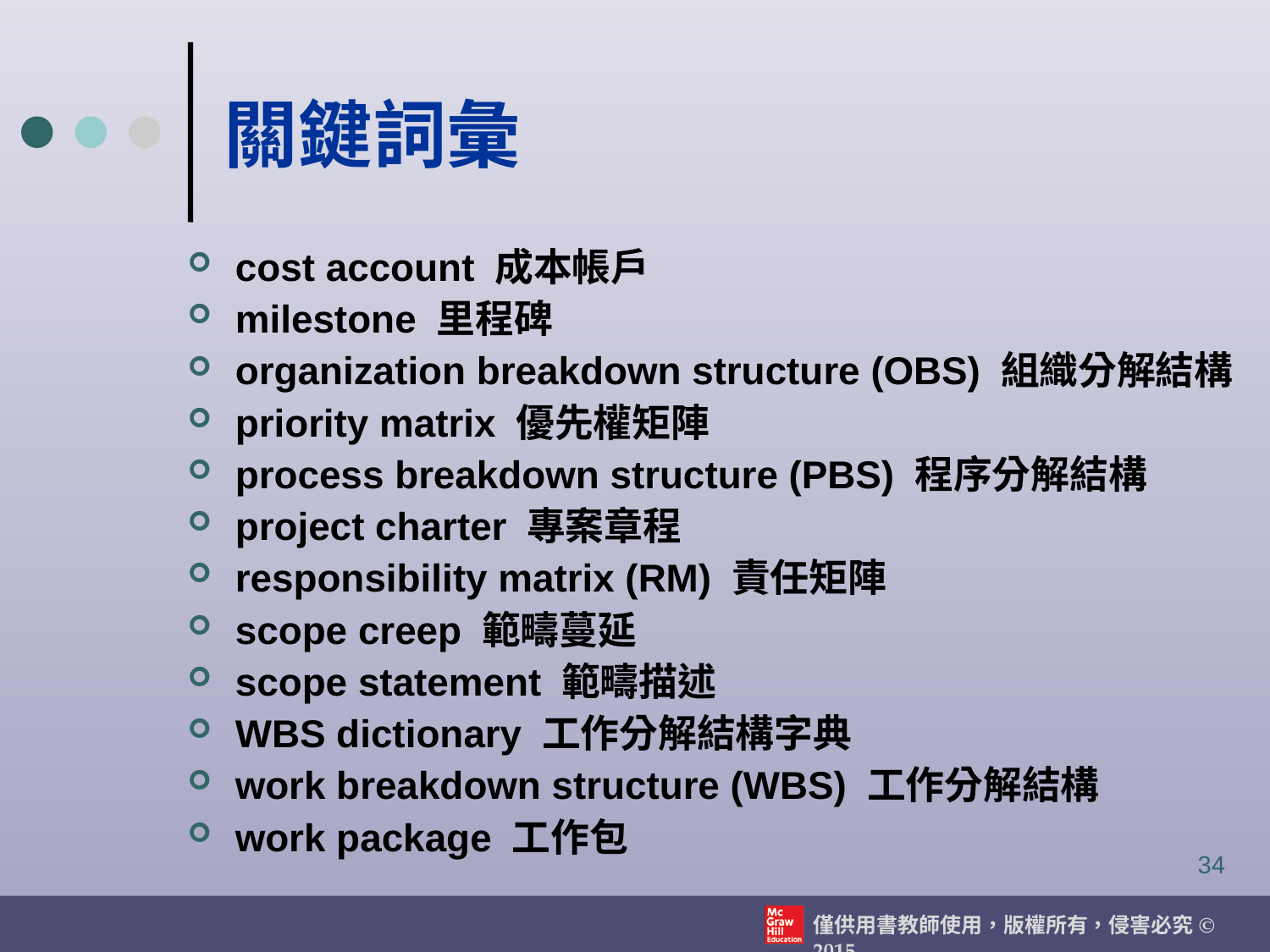

# 關鍵詞彙
cost account 成本帳戶
milestone 里程碑
organization breakdown structure (OBS) 組織分解結構
priority matrix 優先權矩陣
process breakdown structure (PBS) 程序分解結構
project charter 專案章程
responsibility matrix (RM) 責任矩陣
scope creep 範疇蔓延
scope statement 範疇描述
WBS dictionary 工作分解結構字典
work breakdown structure (WBS) 工作分解結構
work package 工作包
34